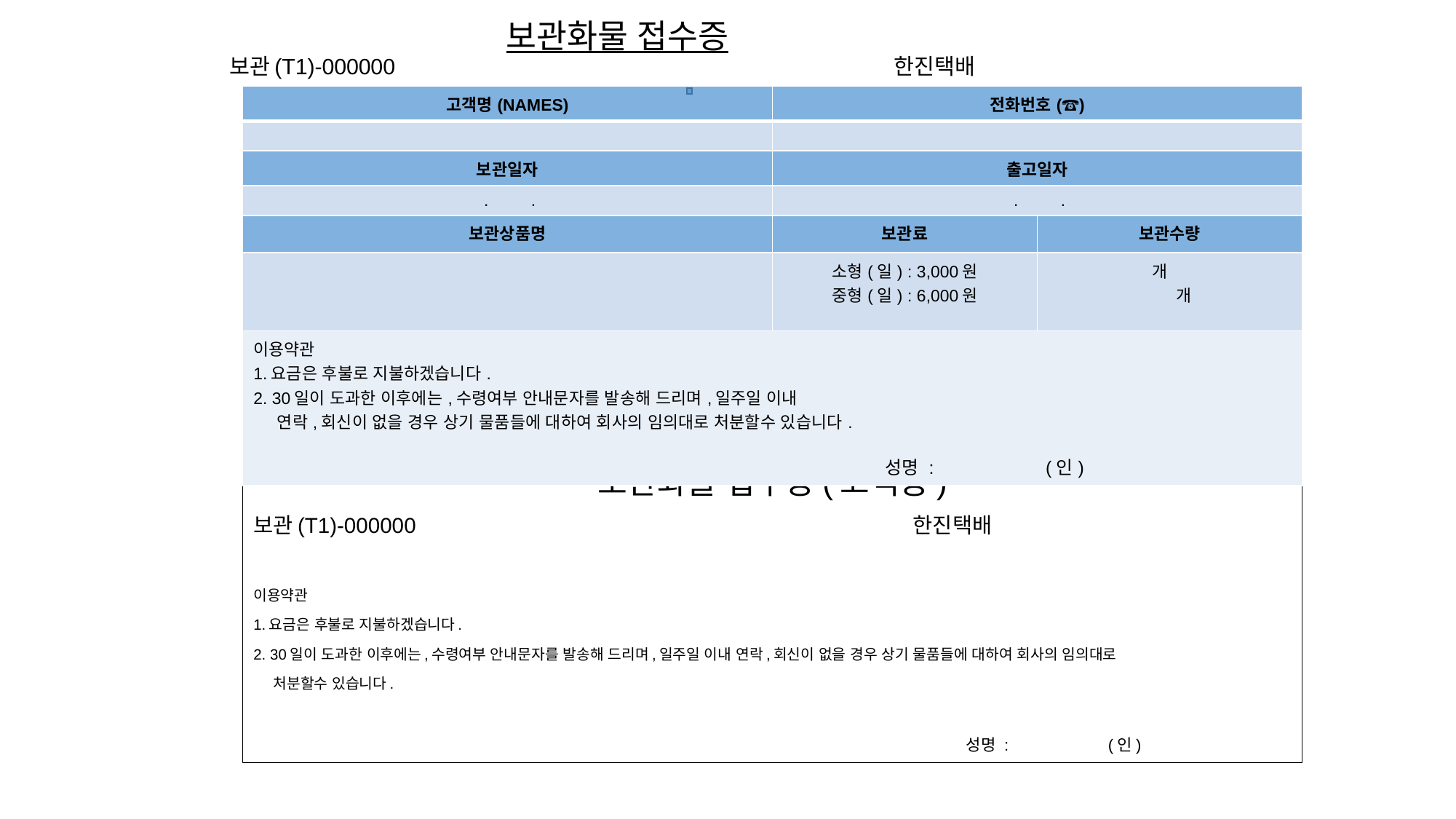

# 보관화물 접수증 보관(T1)-000000                                                                                한진택배
| 고객명(NAMES) | 전화번호(☎) |  |
| --- | --- | --- |
|  |  |  |
| 보관일자 | 출고일자 |  |
| . . | . . |  |
| 보관상품명 | 보관료 | 보관수량 |
|  | 소형(일) : 3,000원 중형(일) : 6,000원 | 개 개 |
| 이용약관 1.요금은 후불로 지불하겠습니다. 2. 30일이 도과한 이후에는,수령여부 안내문자를 발송해 드리며,일주일 이내 연락,회신이 없을 경우 상기 물품들에 대하여 회사의 임의대로 처분할수 있습니다. 성명 : (인) |  |  |

보관화물 접수증(고객용)
보관(T1)-000000                                                                                  한진택배

이용약관
1.요금은 후불로 지불하겠습니다.
2. 30일이 도과한 이후에는,수령여부 안내문자를 발송해 드리며,일주일 이내 연락,회신이 없을 경우 상기 물품들에 대하여 회사의 임의대로
    처분할수 있습니다.

                                                                                                                           성명 :                      (인)